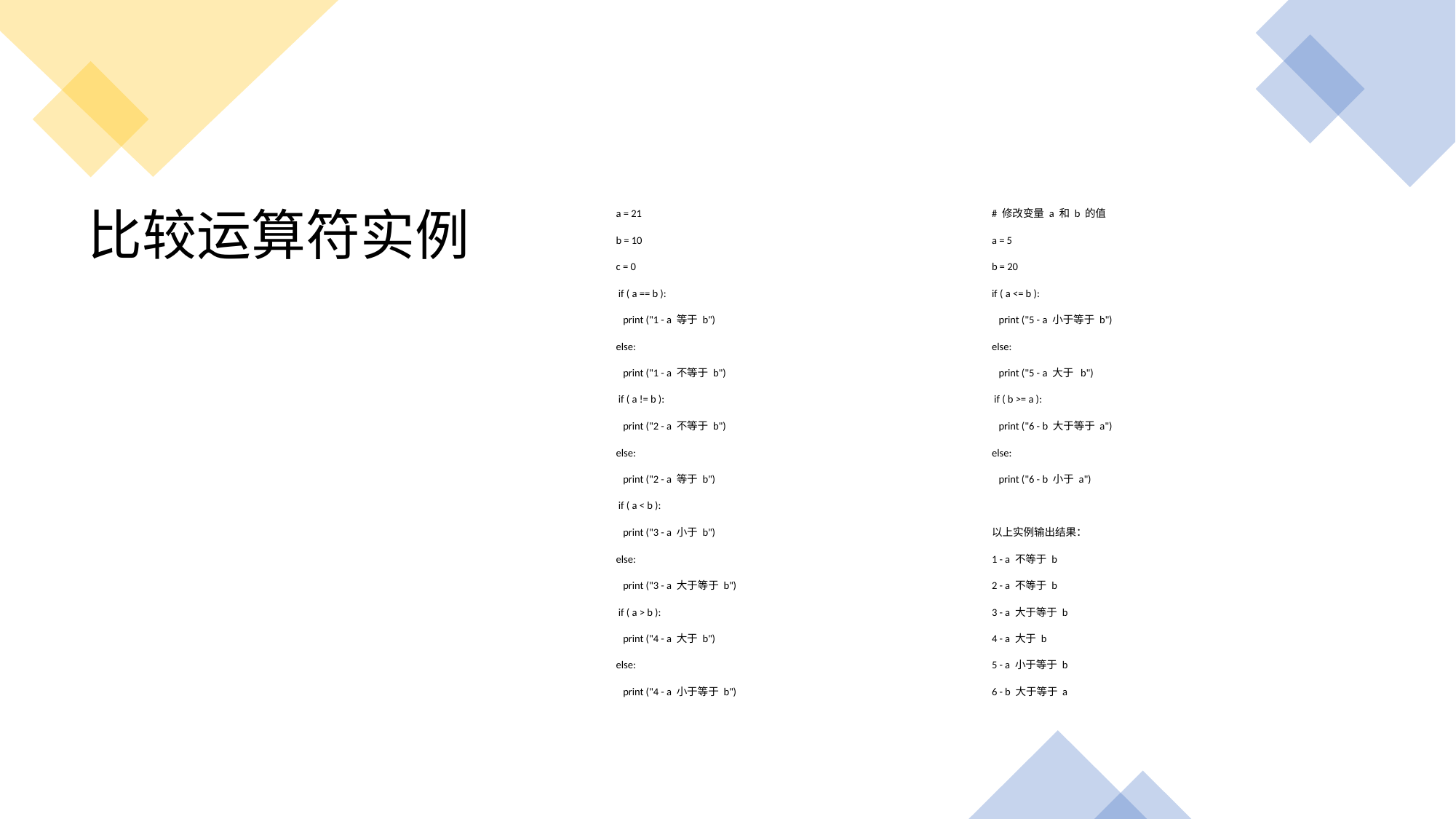

a = 21
b = 10
c = 0
 if ( a == b ):
   print ("1 - a 等于 b")
else:
   print ("1 - a 不等于 b")
 if ( a != b ):
   print ("2 - a 不等于 b")
else:
   print ("2 - a 等于 b")
 if ( a < b ):
   print ("3 - a 小于 b")
else:
   print ("3 - a 大于等于 b")
 if ( a > b ):
   print ("4 - a 大于 b")
else:
   print ("4 - a 小于等于 b")

# 修改变量 a 和 b 的值
a = 5
b = 20
if ( a <= b ):
   print ("5 - a 小于等于 b")
else:
   print ("5 - a 大于  b")
 if ( b >= a ):
   print ("6 - b 大于等于 a")
else:
   print ("6 - b 小于 a")

以上实例输出结果：
1 - a 不等于 b
2 - a 不等于 b
3 - a 大于等于 b
4 - a 大于 b
5 - a 小于等于 b
6 - b 大于等于 a
# 比较运算符实例